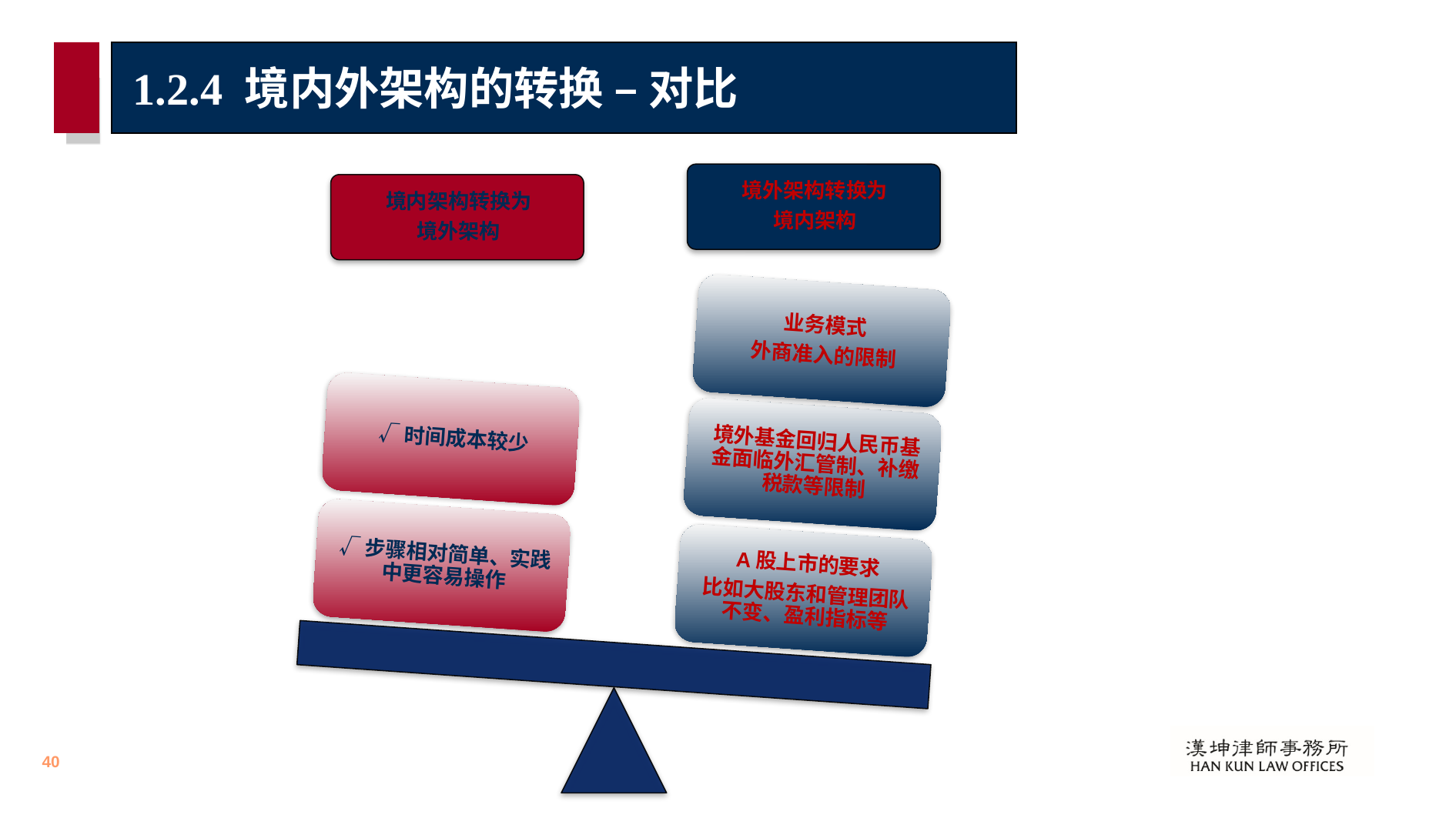

# 1.2.4 境内外架构的转换 – 对比
境内架构转换为
境外架构
境外架构转换为
境内架构
A股上市的要求
比如大股东和管理团队不变、盈利指标等
境外基金回归人民币基金面临外汇管制、补缴税款等限制
业务模式
外商准入的限制
√步骤相对简单、实践中更容易操作
√时间成本较少